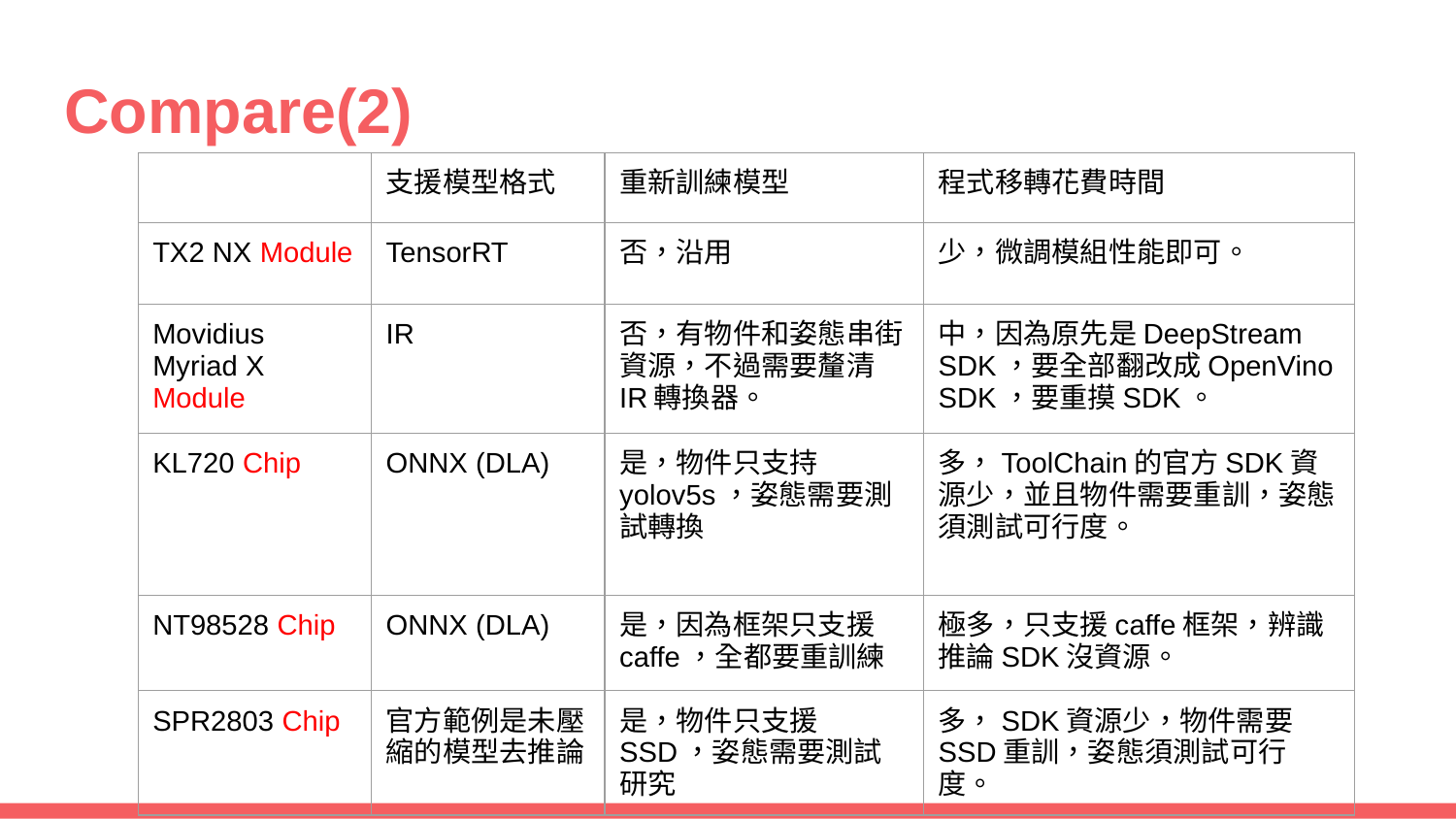

# Compare(2)
|  | 支援模型格式 | 重新訓練模型 | 程式移轉花費時間 |
| --- | --- | --- | --- |
| TX2 NX Module | TensorRT | 否，沿用 | 少，微調模組性能即可。 |
| Movidius Myriad X Module | IR | 否，有物件和姿態串街資源，不過需要釐清IR轉換器。 | 中，因為原先是DeepStream SDK，要全部翻改成OpenVino SDK，要重摸SDK。 |
| KL720 Chip | ONNX (DLA) | 是，物件只支持yolov5s，姿態需要測試轉換 | 多，ToolChain的官方SDK資源少，並且物件需要重訓，姿態須測試可行度。 |
| NT98528 Chip | ONNX (DLA) | 是，因為框架只支援caffe，全都要重訓練 | 極多，只支援caffe框架，辨識推論SDK沒資源。 |
| SPR2803 Chip | 官方範例是未壓縮的模型去推論 | 是，物件只支援SSD，姿態需要測試研究 | 多，SDK資源少，物件需要SSD重訓，姿態須測試可行度。 |